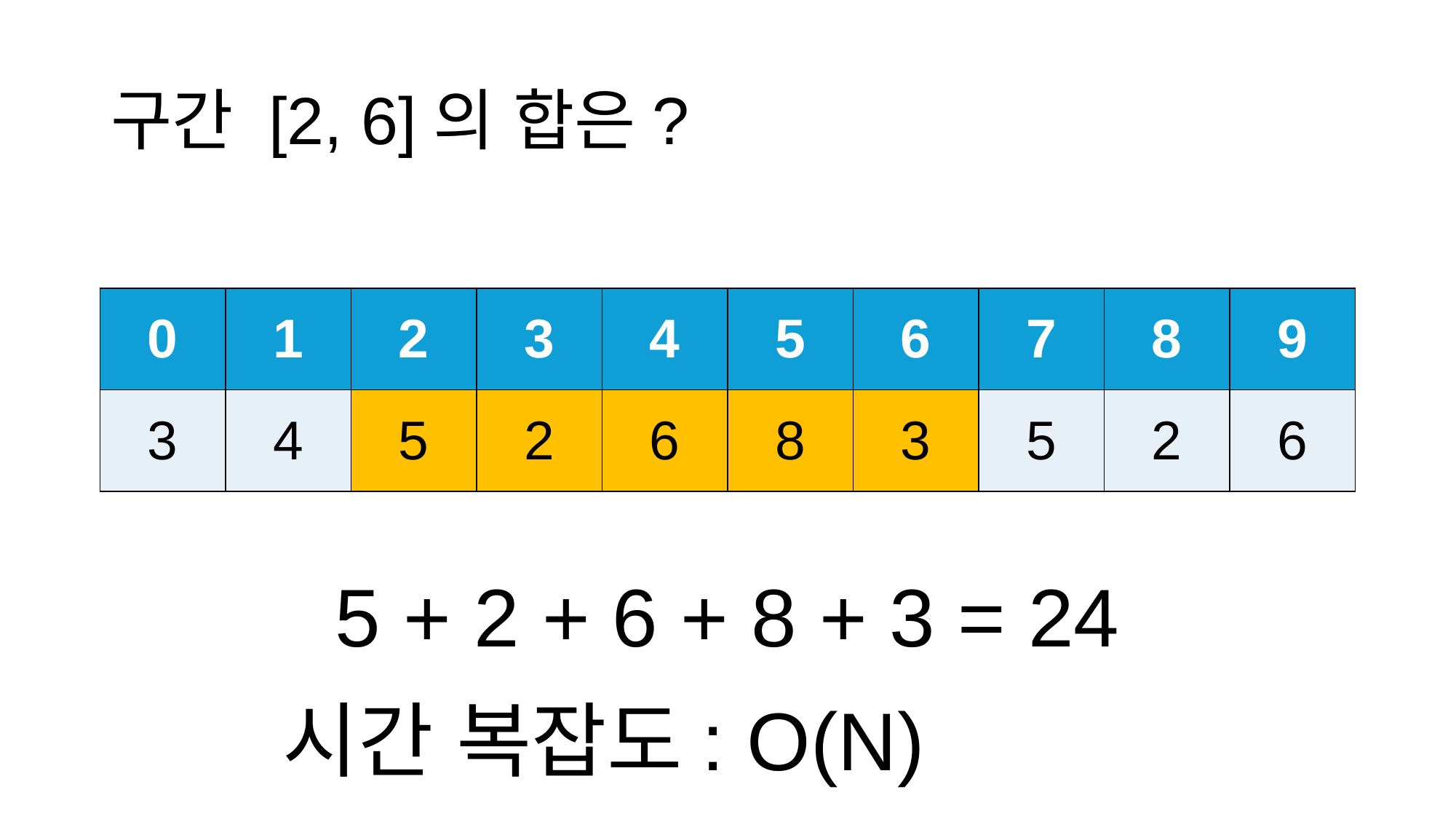

# 구간 [2, 6]의 합은?
| 0 | 1 | 2 | 3 | 4 | 5 | 6 | 7 | 8 | 9 |
| --- | --- | --- | --- | --- | --- | --- | --- | --- | --- |
| 3 | 4 | 5 | 2 | 6 | 8 | 3 | 5 | 2 | 6 |
5 + 2 + 6 + 8 + 3 = 24
시간 복잡도: O(N)